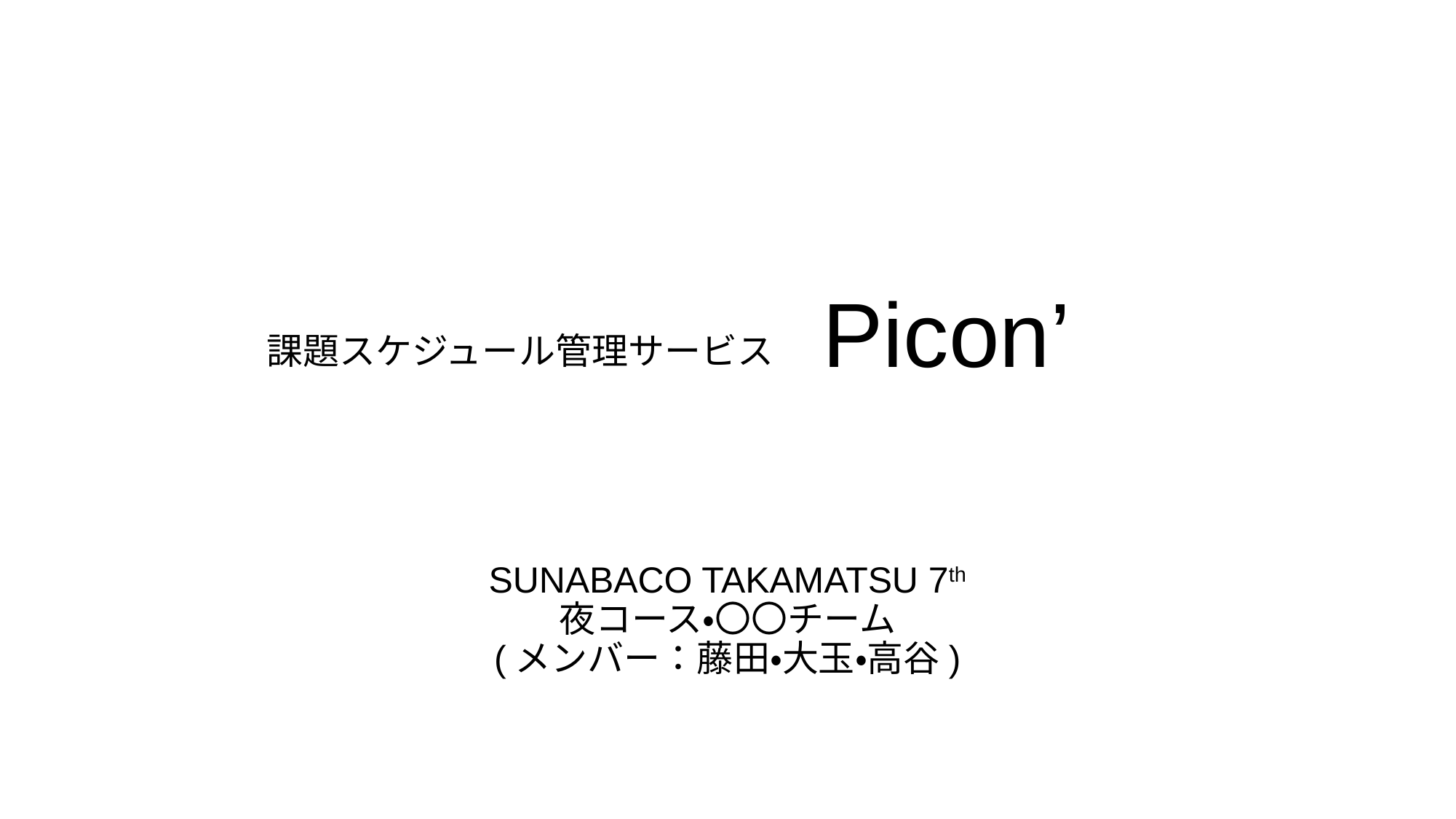

# Picon’
課題スケジュール管理サービス

SUNABACO TAKAMATSU 7th
夜コース・〇〇チーム
(メンバー：藤田・大玉・高谷)